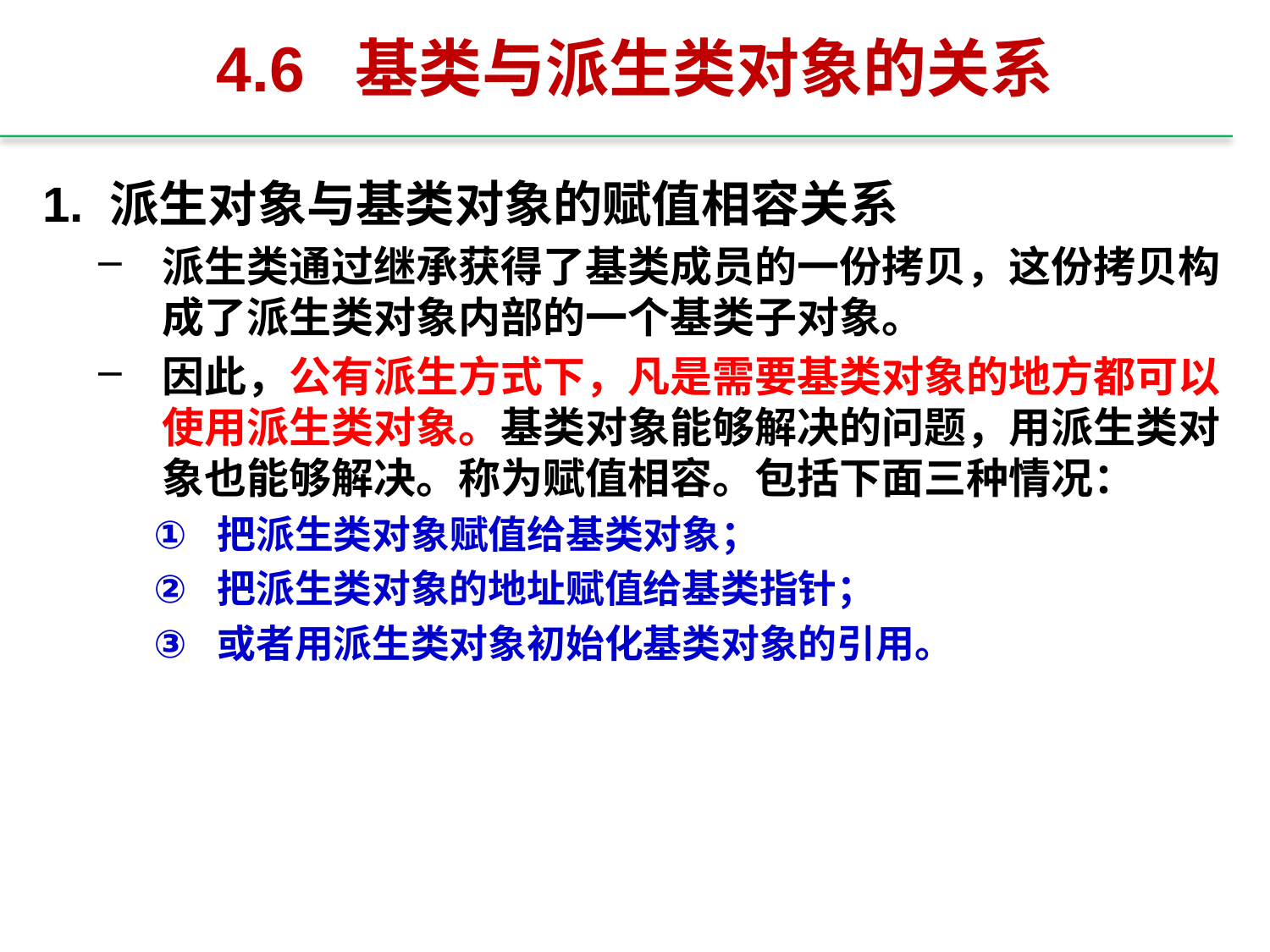

# 4.6  基类与派生类对象的关系
1. 派生对象与基类对象的赋值相容关系
派生类通过继承获得了基类成员的一份拷贝，这份拷贝构成了派生类对象内部的一个基类子对象。
因此，公有派生方式下，凡是需要基类对象的地方都可以使用派生类对象。基类对象能够解决的问题，用派生类对象也能够解决。称为赋值相容。包括下面三种情况：
把派生类对象赋值给基类对象；
把派生类对象的地址赋值给基类指针；
或者用派生类对象初始化基类对象的引用。